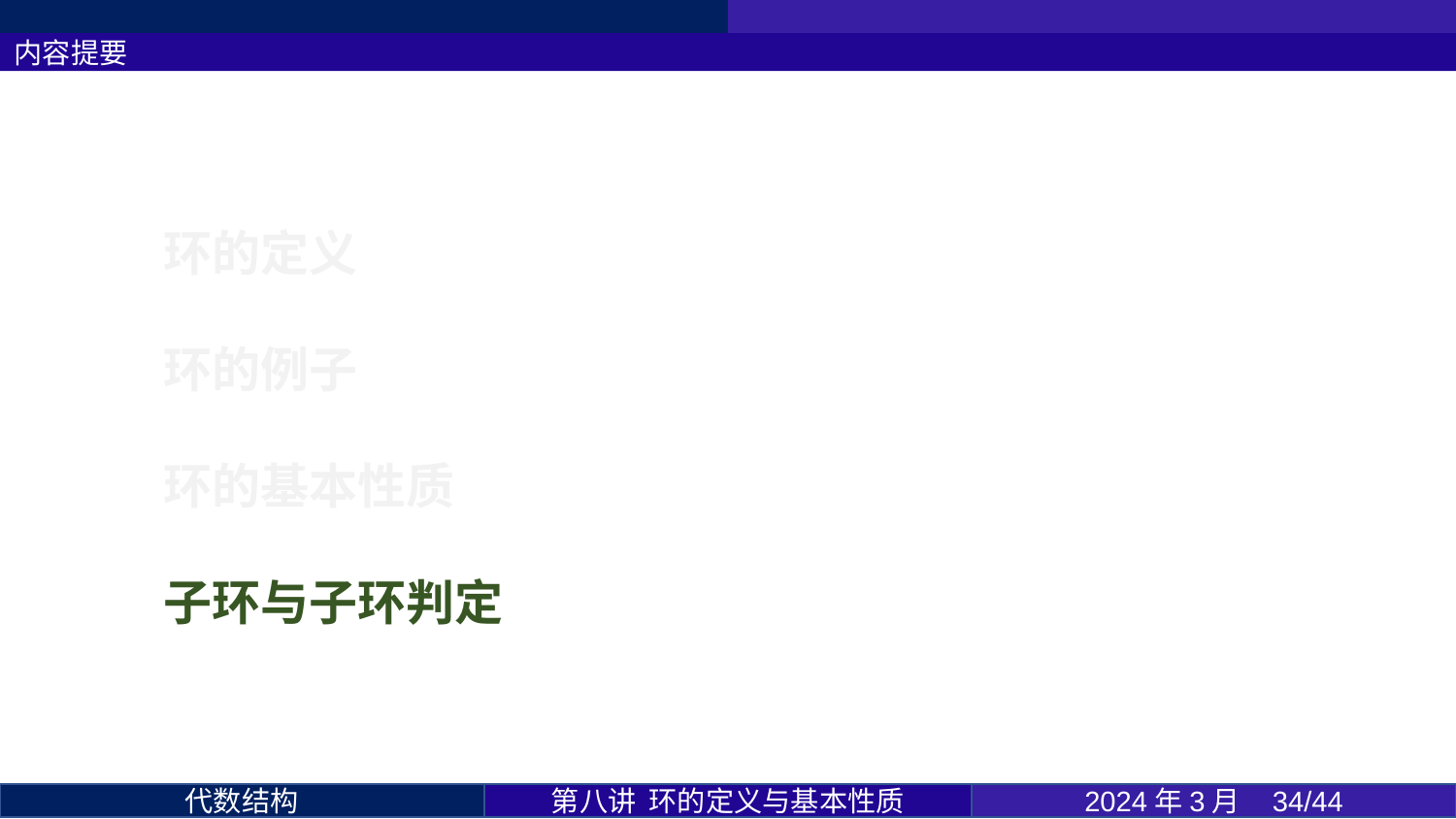

内容提要
环的定义
环的例子
环的基本性质
子环与子环判定
第八讲  环的定义与基本性质
2024年3月    34/44
代数结构